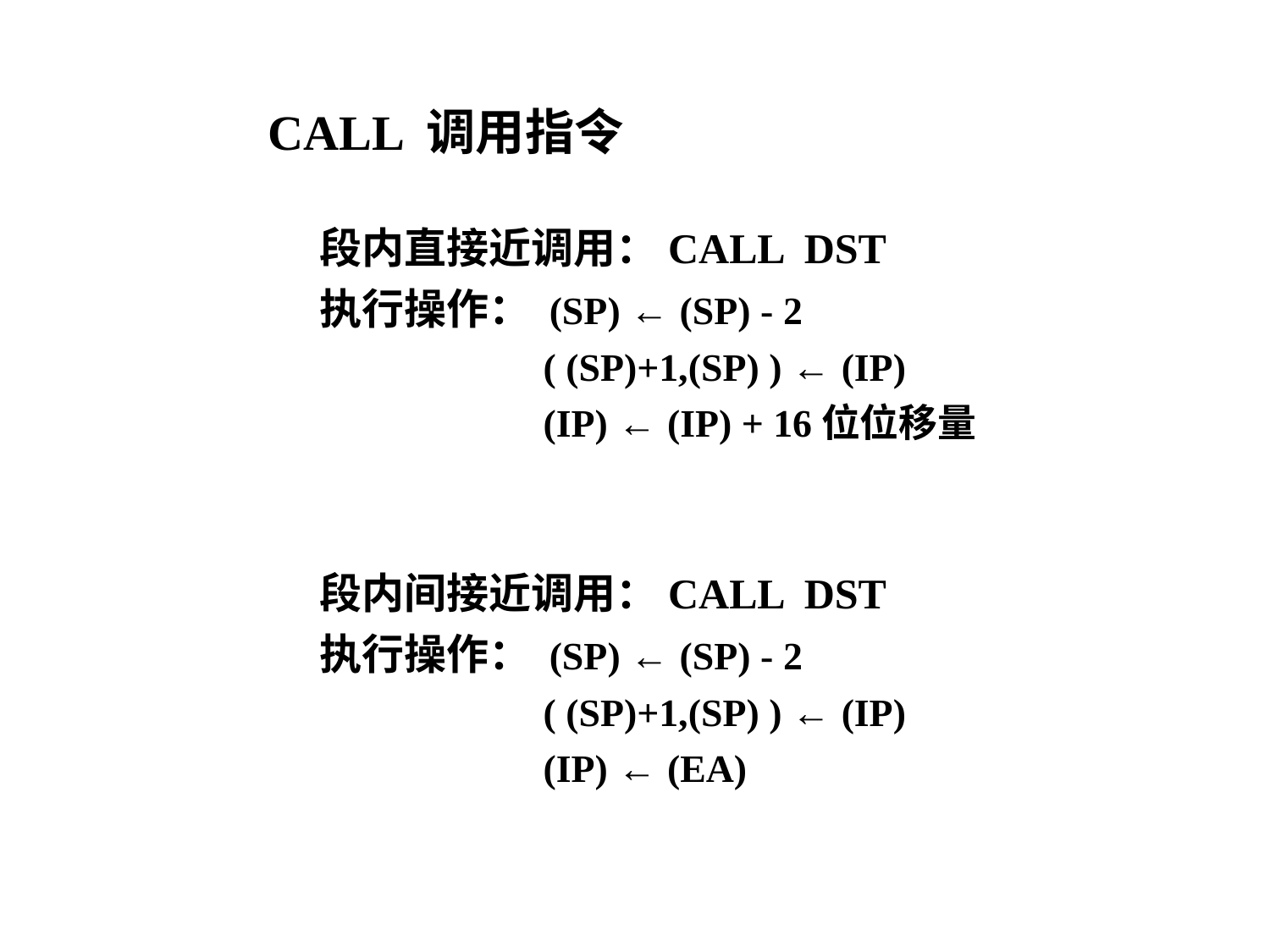

CALL 调用指令

段内直接近调用：CALL  DST
执行操作： (SP) ← (SP) - 2
                       ( (SP)+1,(SP) ) ← (IP)
                       (IP) ← (IP) + 16位位移量

段内间接近调用：CALL  DST
执行操作： (SP) ← (SP) - 2
                       ( (SP)+1,(SP) ) ← (IP)
                       (IP) ← (EA)